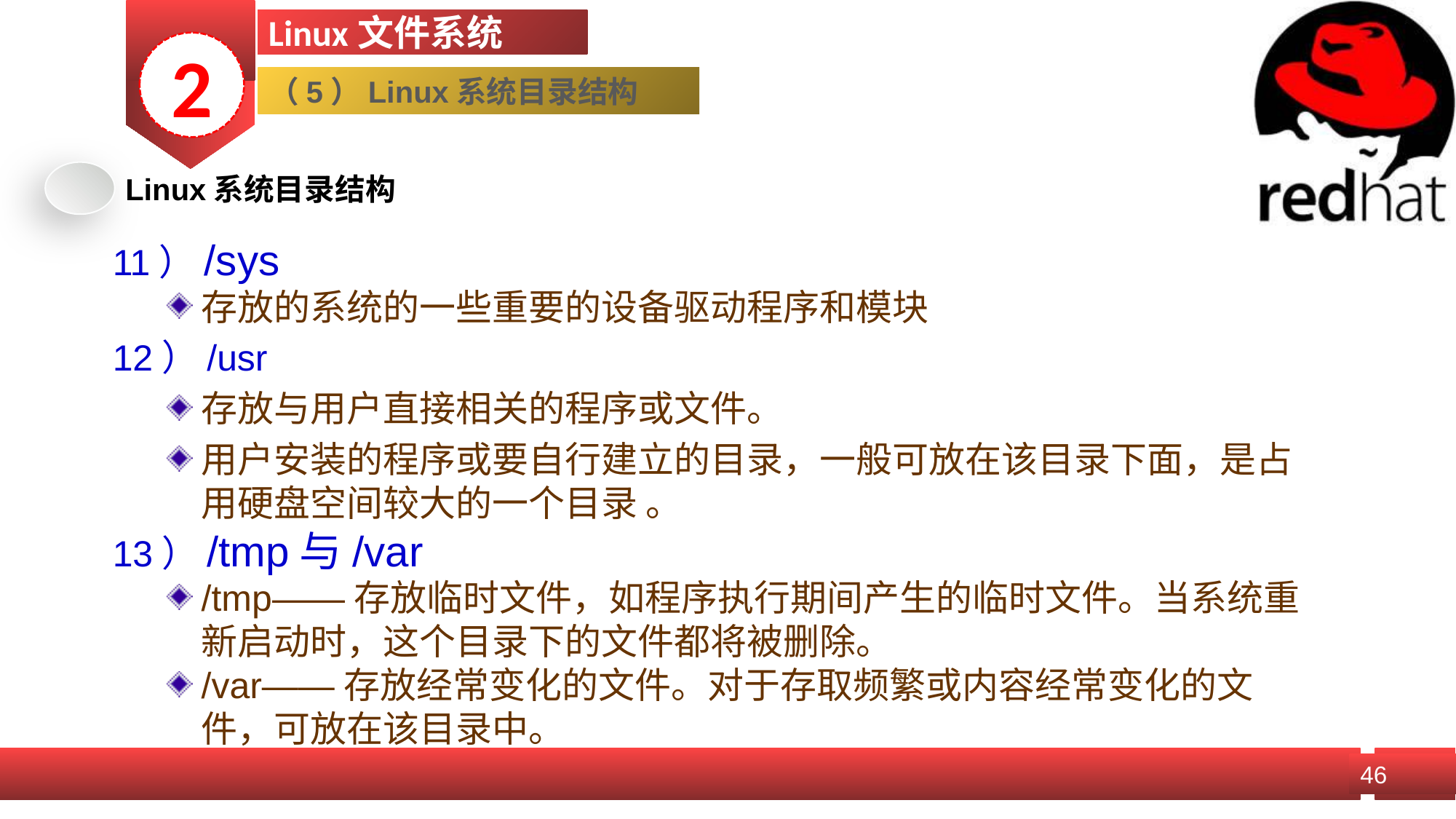

Linux文件系统
2
（5）Linux系统目录结构

Linux系统目录结构
11）/sys
存放的系统的一些重要的设备驱动程序和模块
12）/usr
存放与用户直接相关的程序或文件。
用户安装的程序或要自行建立的目录，一般可放在该目录下面，是占用硬盘空间较大的一个目录 。
13）/tmp与/var
/tmp——存放临时文件，如程序执行期间产生的临时文件。当系统重新启动时，这个目录下的文件都将被删除。
/var——存放经常变化的文件。对于存取频繁或内容经常变化的文件，可放在该目录中。